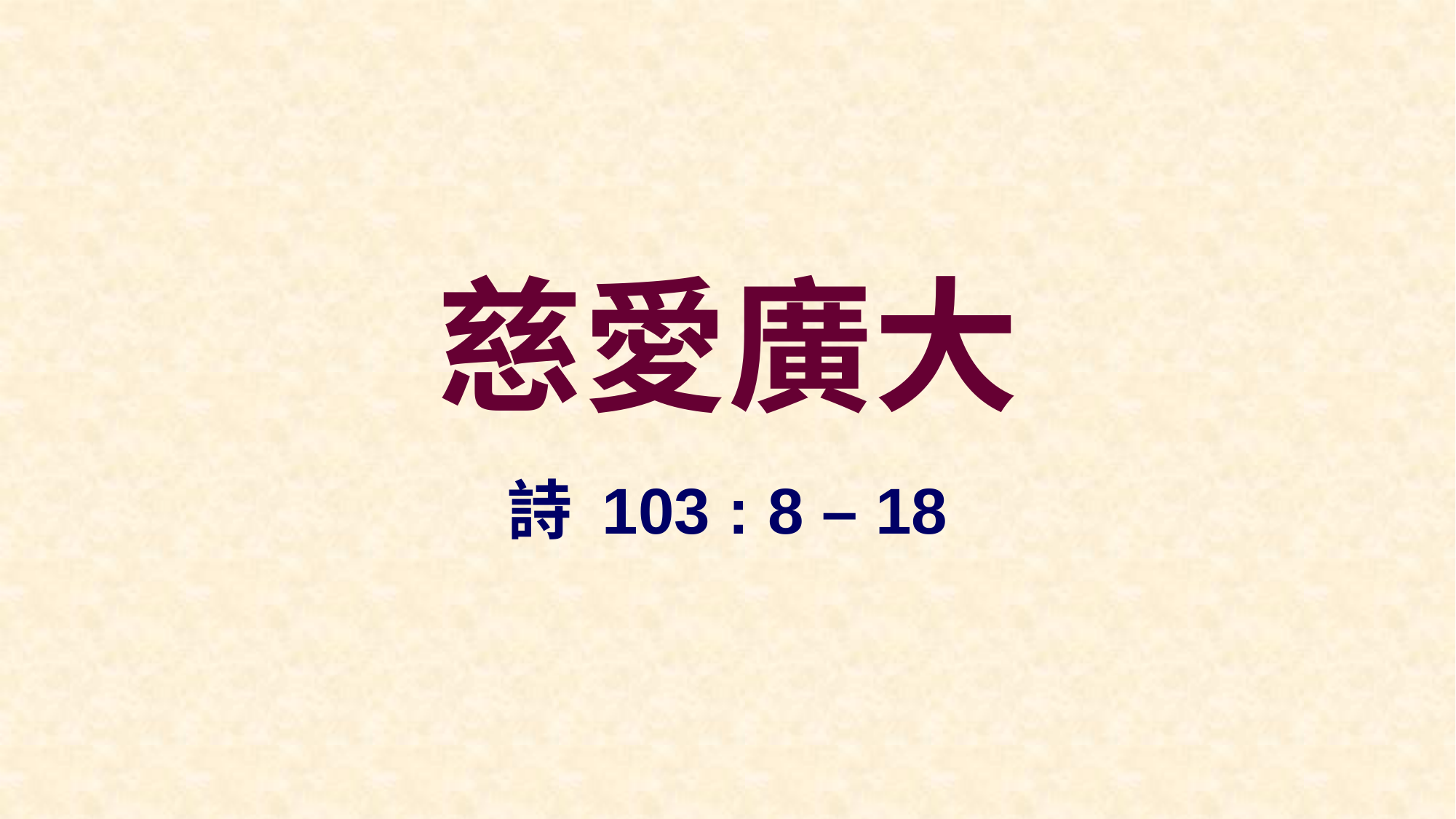

# 慈愛廣大
詩 103 : 8 – 18